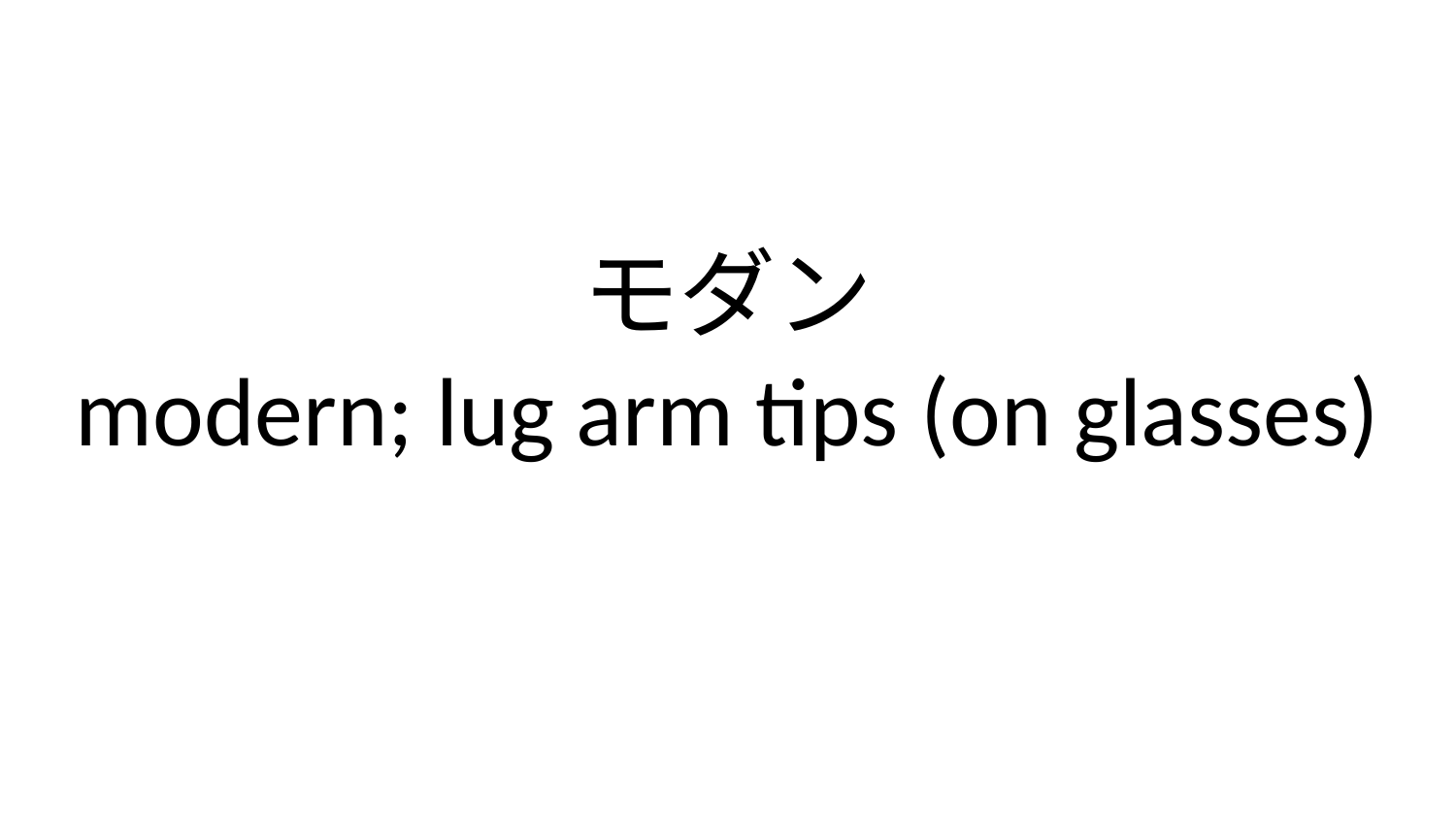

モダン
modern; lug arm tips (on glasses)